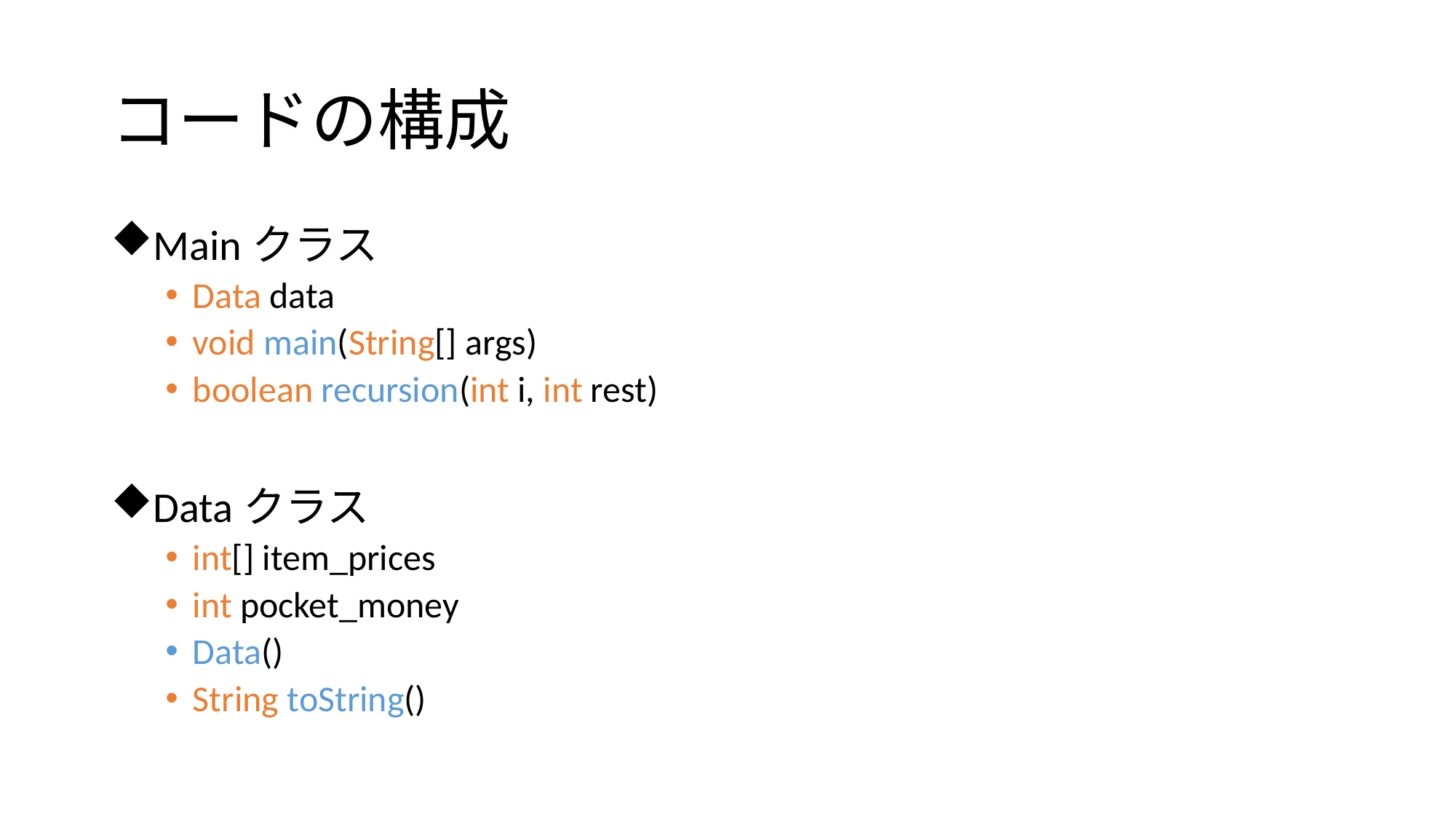

# コードの構成
Mainクラス
Data data
void main(String[] args)
boolean recursion(int i, int rest)

Dataクラス
int[] item_prices
int pocket_money
Data()
String toString()